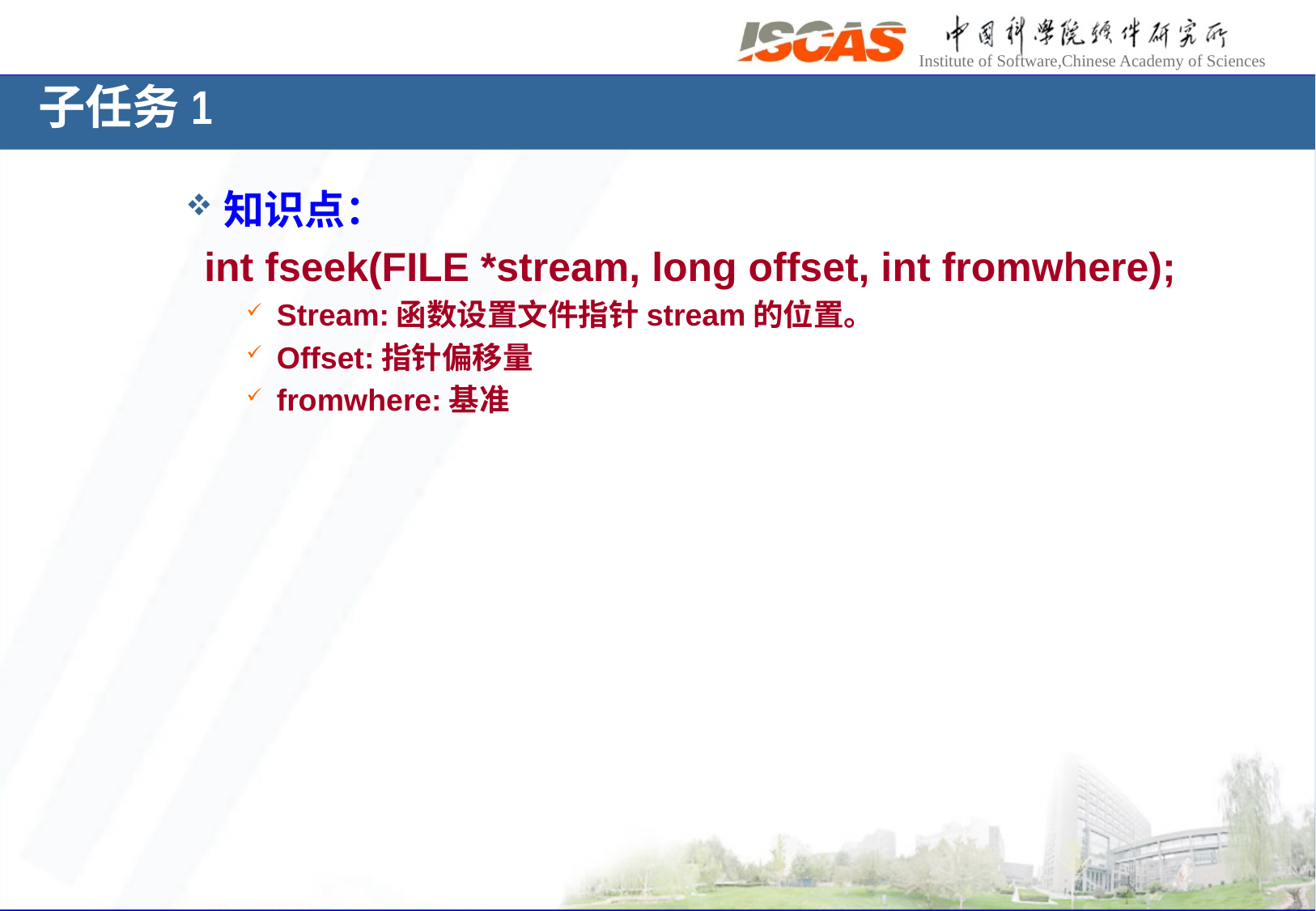

子任务1
知识点：
       int fseek(FILE *stream, long offset, int fromwhere);
Stream:函数设置文件指针stream的位置。
Offset:指针偏移量
fromwhere:基准